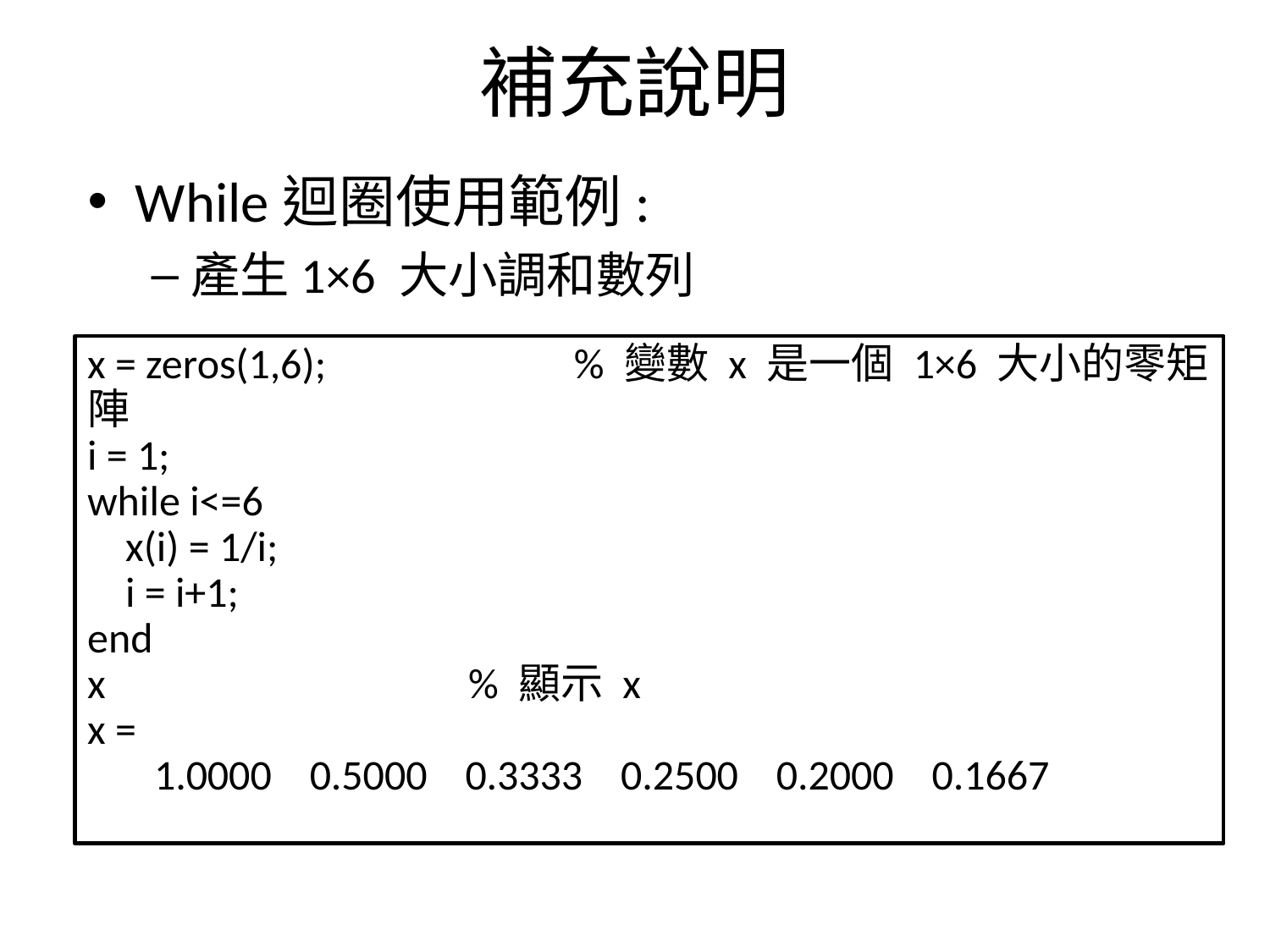

# 補充說明
While迴圈使用範例:
產生1×6 大小調和數列
x = zeros(1,6);                          % 變數 x 是一個 1×6 大小的零矩陣
i = 1;
while i<=6
    x(i) = 1/i;
    i = i+1;
end
x			% 顯示 x
x =
       1.0000    0.5000    0.3333    0.2500    0.2000    0.1667